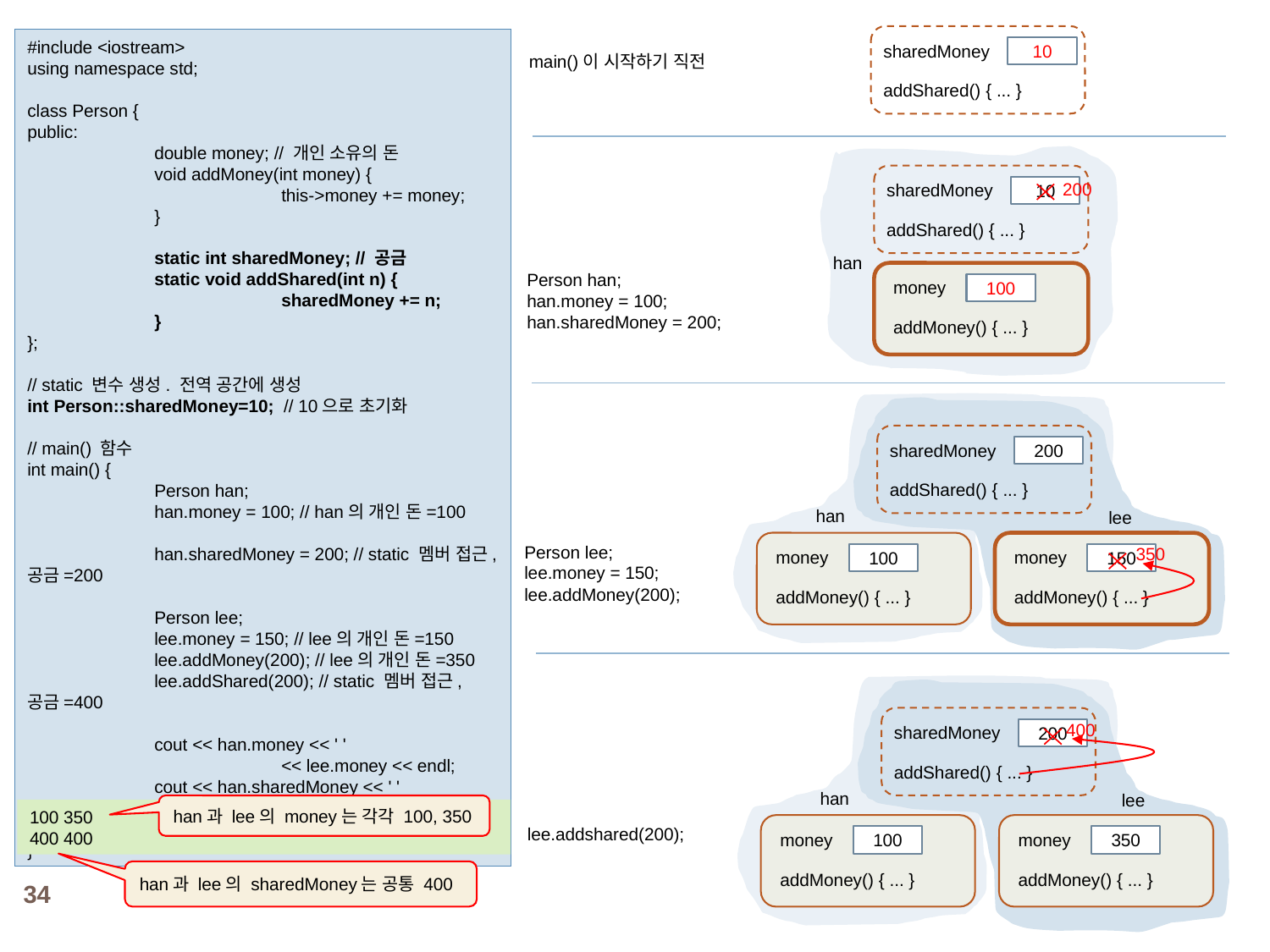

#include <iostream>
using namespace std;

class Person {
public:
	double money; // 개인 소유의 돈
	void addMoney(int money) {
		this->money += money;
	}

	static int sharedMoney; // 공금
	static void addShared(int n) {
		sharedMoney += n;
	}
};

// static 변수 생성. 전역 공간에 생성
int Person::sharedMoney=10;  // 10으로 초기화

// main() 함수
int main() {
	Person han;
	han.money = 100; // han의 개인 돈=100
	han.sharedMoney = 200; // static 멤버 접근, 공금=200

	Person lee;
	lee.money = 150; // lee의 개인 돈=150
	lee.addMoney(200); // lee의 개인 돈=350
	lee.addShared(200); // static 멤버 접근, 공금=400

	cout << han.money << ' '
		<< lee.money << endl;
	cout << han.sharedMoney << ' '
		<< lee.sharedMoney << endl;
}
sharedMoney
10
main()이 시작하기 직전
addShared() { ... }

200
sharedMoney
10

addShared() { ... }
han
Person han;
han.money = 100;
han.sharedMoney = 200;

money
100
addMoney() { ... }

sharedMoney
200
addShared() { ... }
han
lee

Person lee;
lee.money = 150;
lee.addMoney(200);
350
money
money
100
150

addMoney() { ... }
addMoney() { ... }

400
sharedMoney
200

addShared() { ... }
han
lee
han과 lee의 money는 각각 100, 350
100 350
400 400

lee.addshared(200);
money
money
100
350
han과 lee의 sharedMoney는 공통 400
addMoney() { ... }
addMoney() { ... }
34